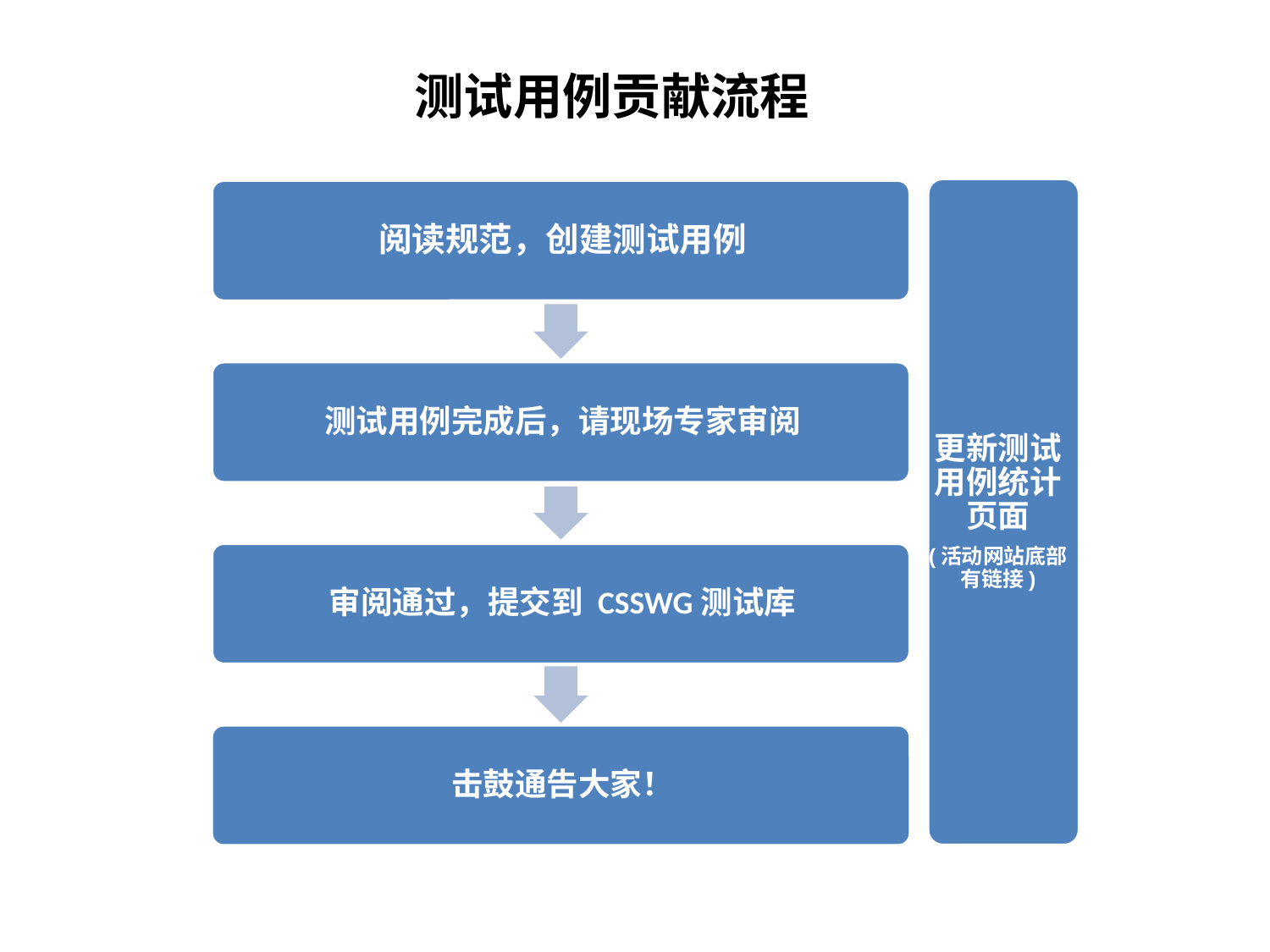

测试用例贡献流程

更新测试用例统计页面
(活动网站底部有链接)
阅读规范，创建测试用例

测试用例完成后，请现场专家审阅

审阅通过，提交到 CSSWG测试库

击鼓通告大家！